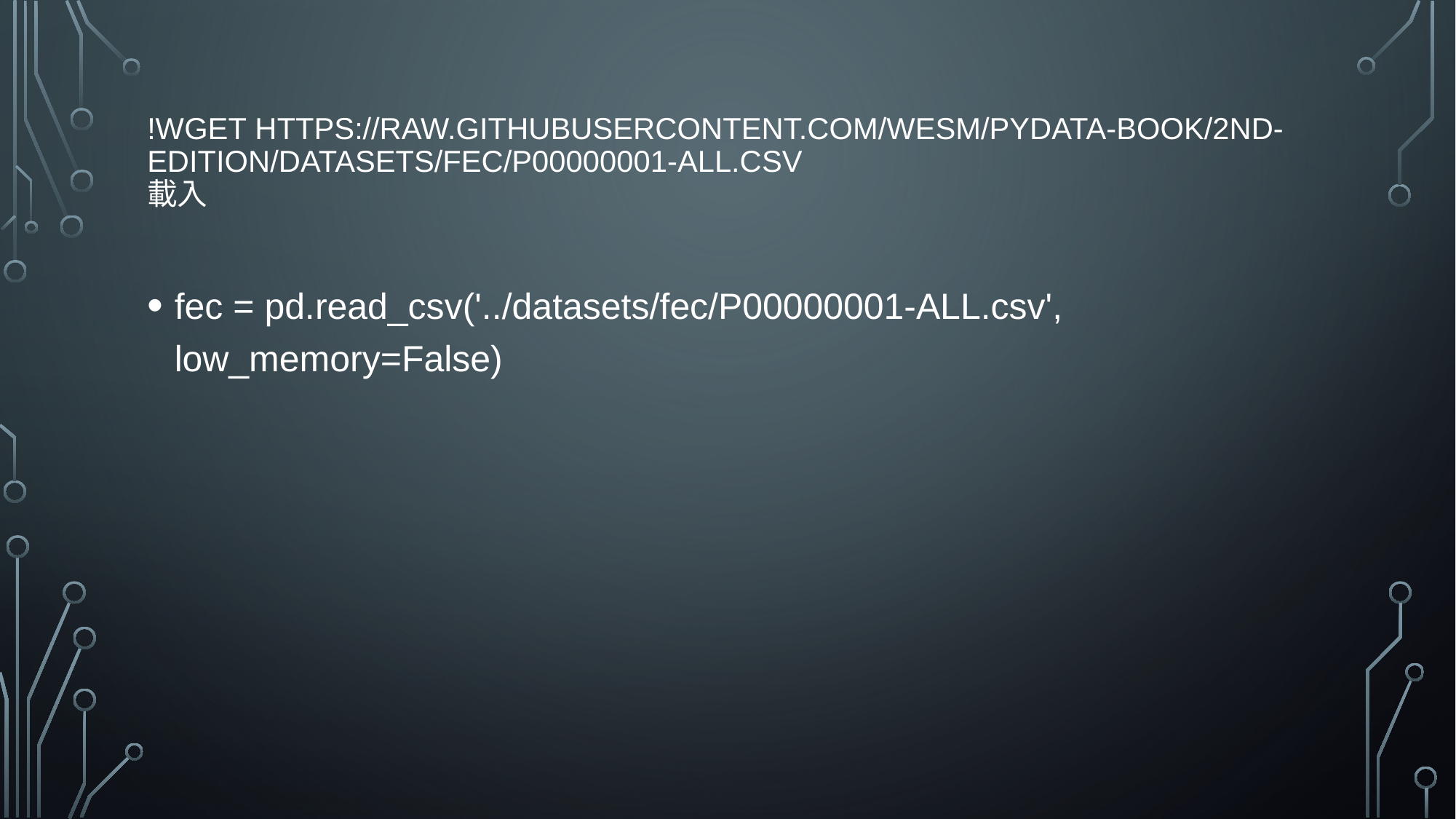

# !wget https://raw.githubusercontent.com/wesm/pydata-book/2nd-edition/datasets/fec/P00000001-ALL.csv 載入
fec = pd.read_csv('../datasets/fec/P00000001-ALL.csv', low_memory=False)